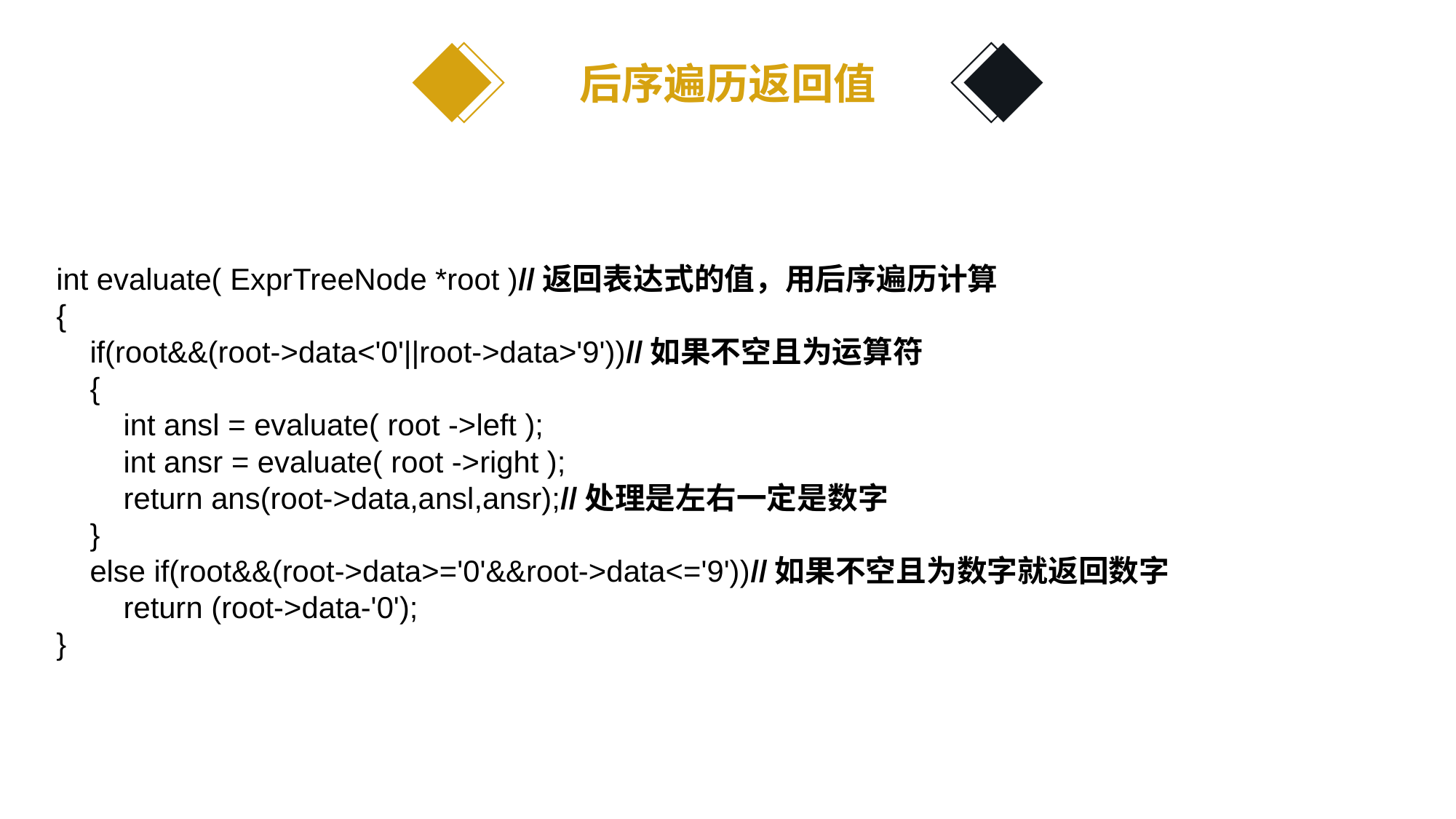

后序遍历返回值
int evaluate( ExprTreeNode *root )//返回表达式的值，用后序遍历计算
{
    if(root&&(root->data<'0'||root->data>'9'))//如果不空且为运算符
    {
        int ansl = evaluate( root ->left );
        int ansr = evaluate( root ->right );
        return ans(root->data,ansl,ansr);//处理是左右一定是数字
    }
    else if(root&&(root->data>='0'&&root->data<='9'))//如果不空且为数字就返回数字
        return (root->data-'0');
}